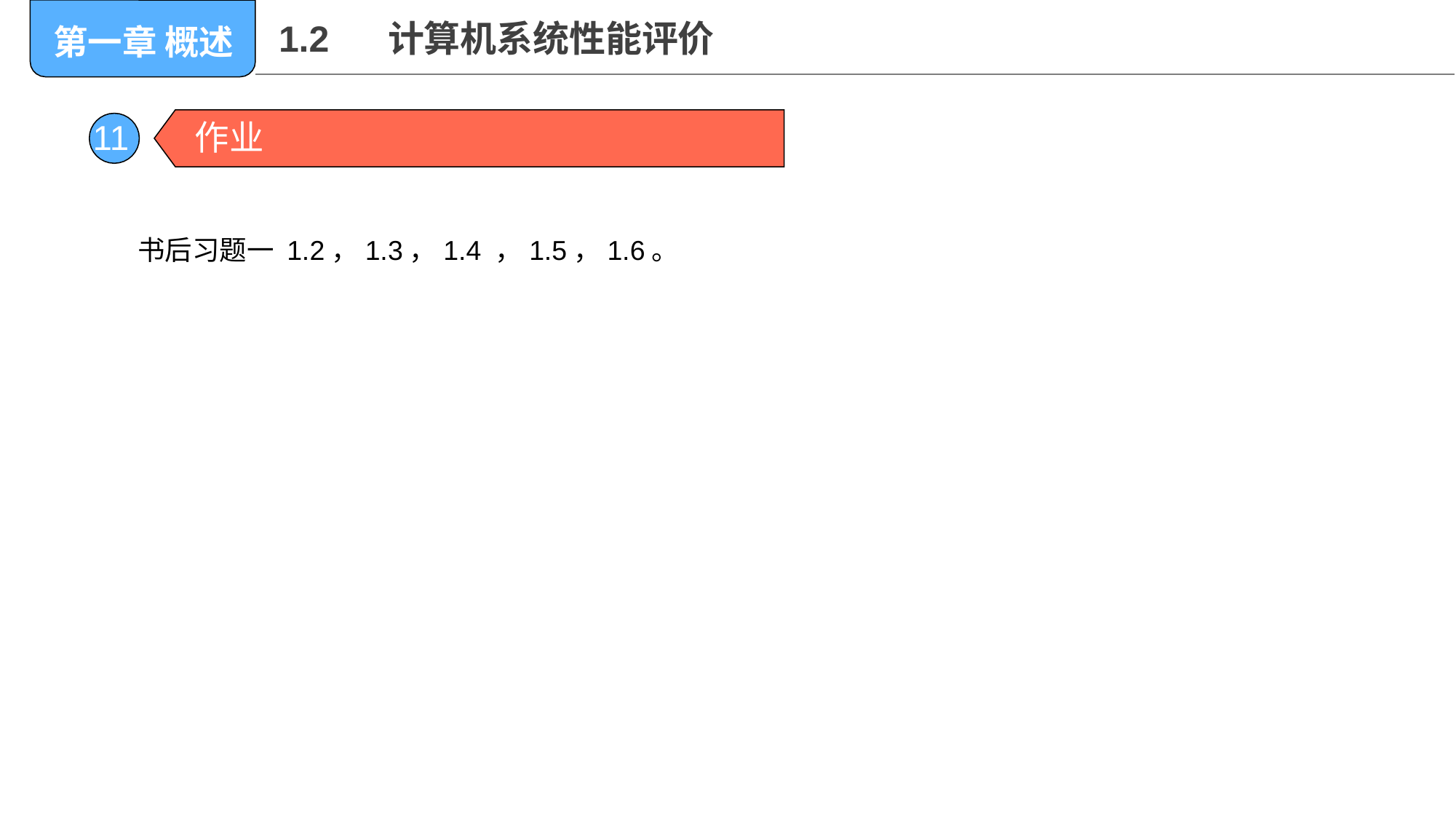

# 1.2	计算机系统性能评价
第一章 概述

11
作业
书后习题一 1.2，1.3，1.4 ，1.5，1.6。